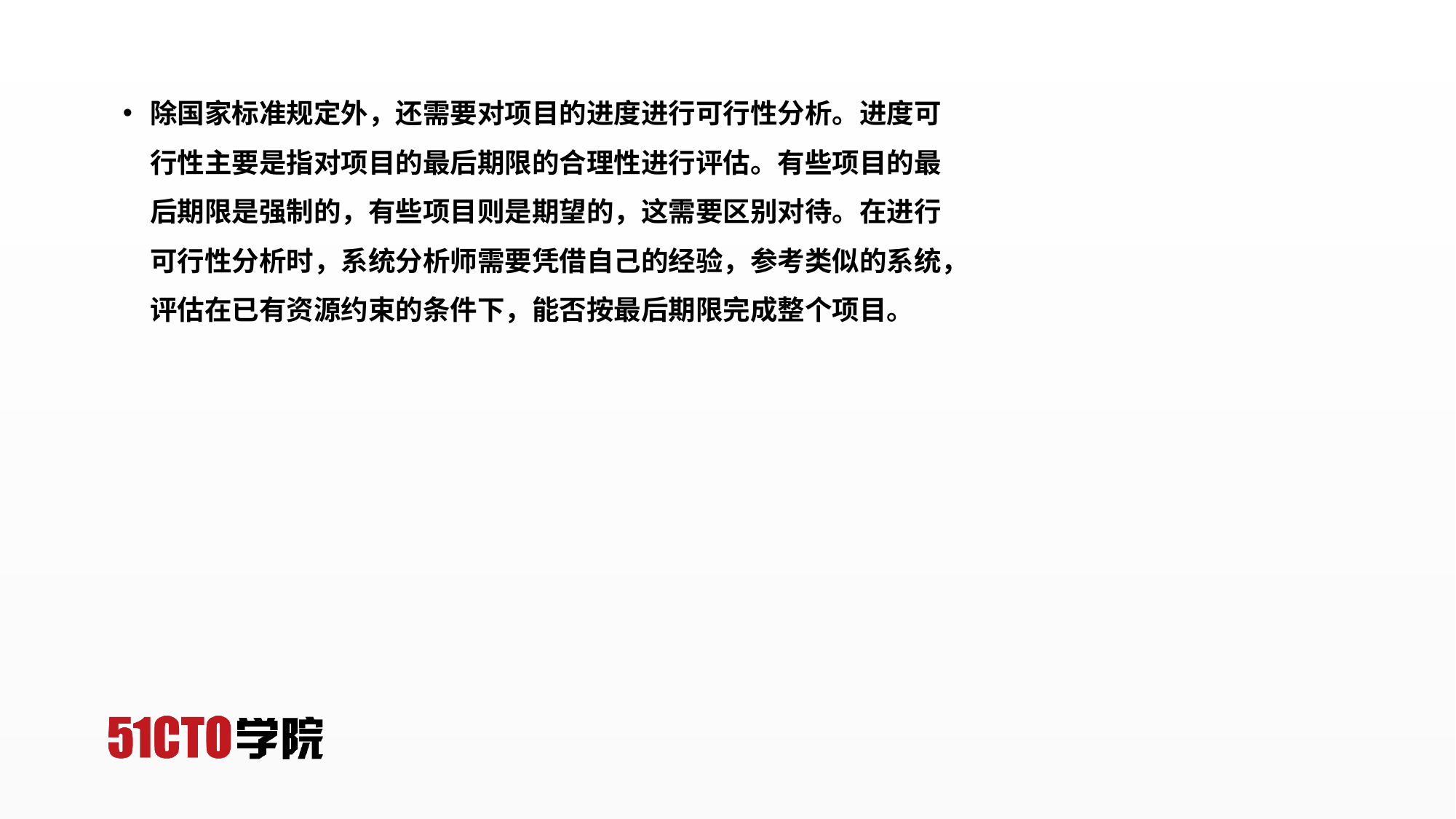

除国家标准规定外，还需要对项目的进度进行可行性分析。进度可行性主要是指对项目的最后期限的合理性进行评估。有些项目的最后期限是强制的，有些项目则是期望的，这需要区别对待。在进行可行性分析时，系统分析师需要凭借自己的经验，参考类似的系统，评估在已有资源约束的条件下，能否按最后期限完成整个项目。